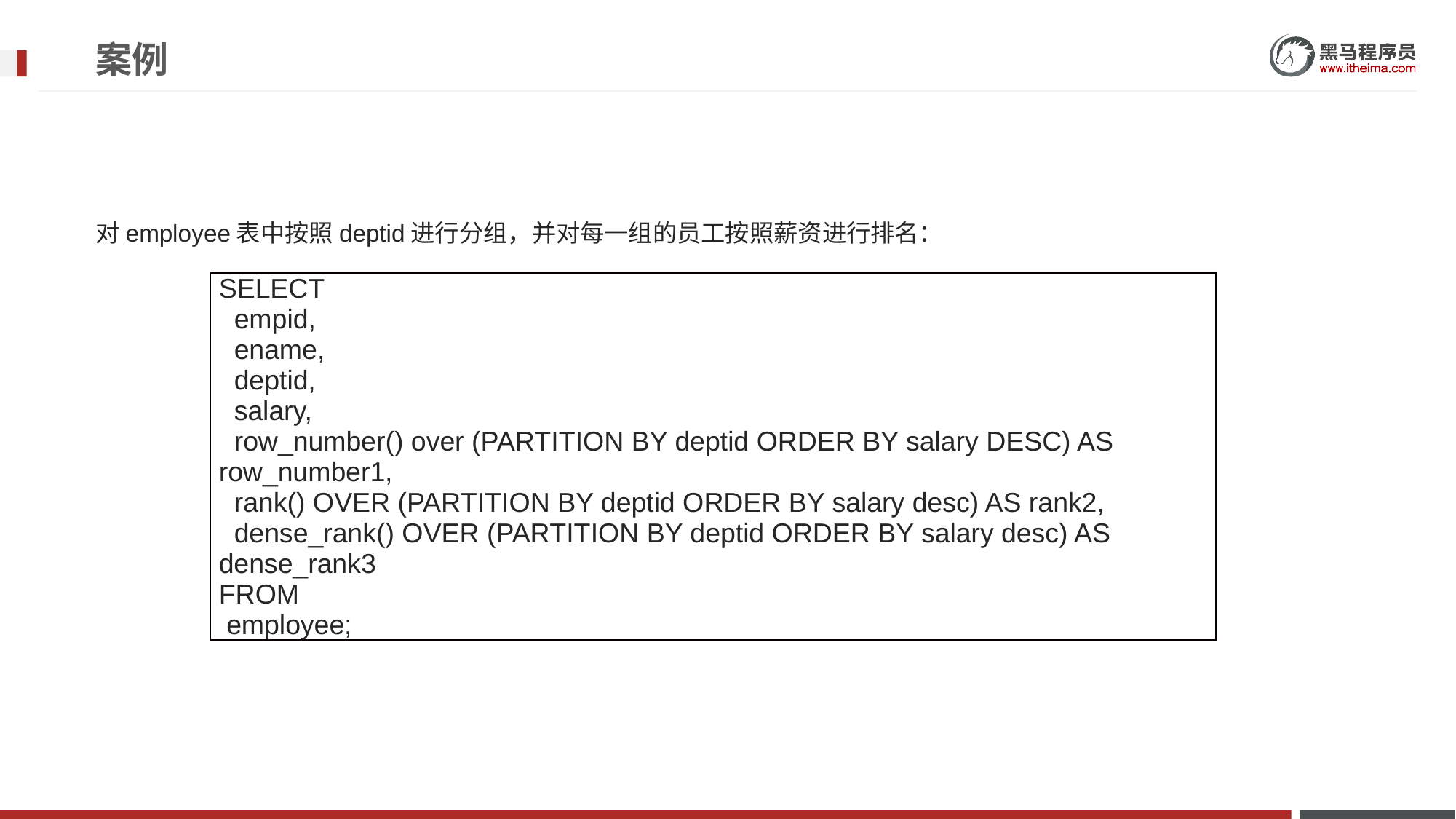

# 案例
对employee表中按照deptid进行分组，并对每一组的员工按照薪资进行排名：
| SELECT empid, ename, deptid, salary, row\_number() over (PARTITION BY deptid ORDER BY salary DESC) AS row\_number1, rank() OVER (PARTITION BY deptid ORDER BY salary desc) AS rank2, dense\_rank() OVER (PARTITION BY deptid ORDER BY salary desc) AS dense\_rank3 FROM employee; |
| --- |